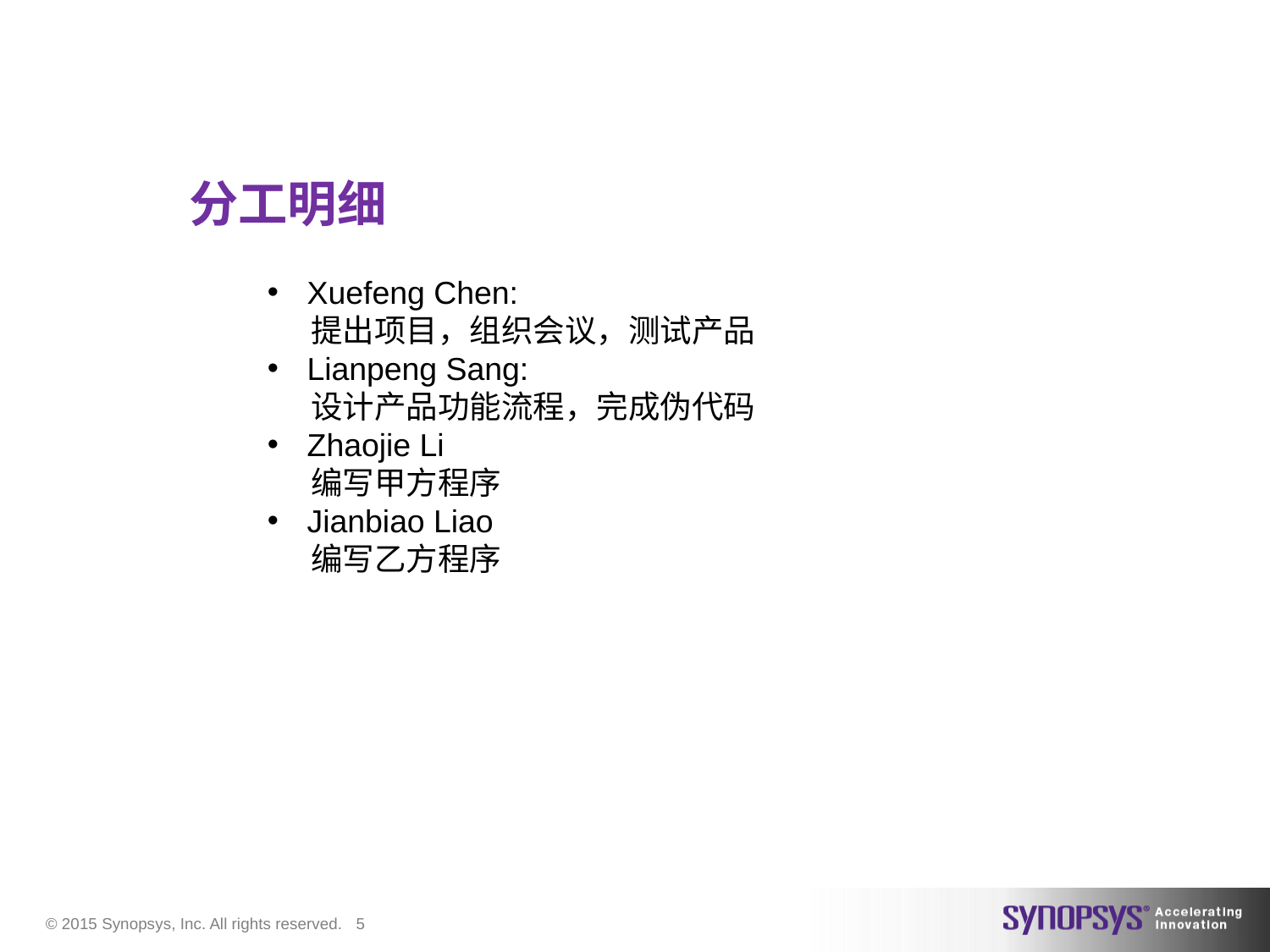

分工明细
Xuefeng Chen:
     提出项目，组织会议，测试产品
Lianpeng Sang:
     设计产品功能流程，完成伪代码
Zhaojie Li
     编写甲方程序
Jianbiao Liao
     编写乙方程序